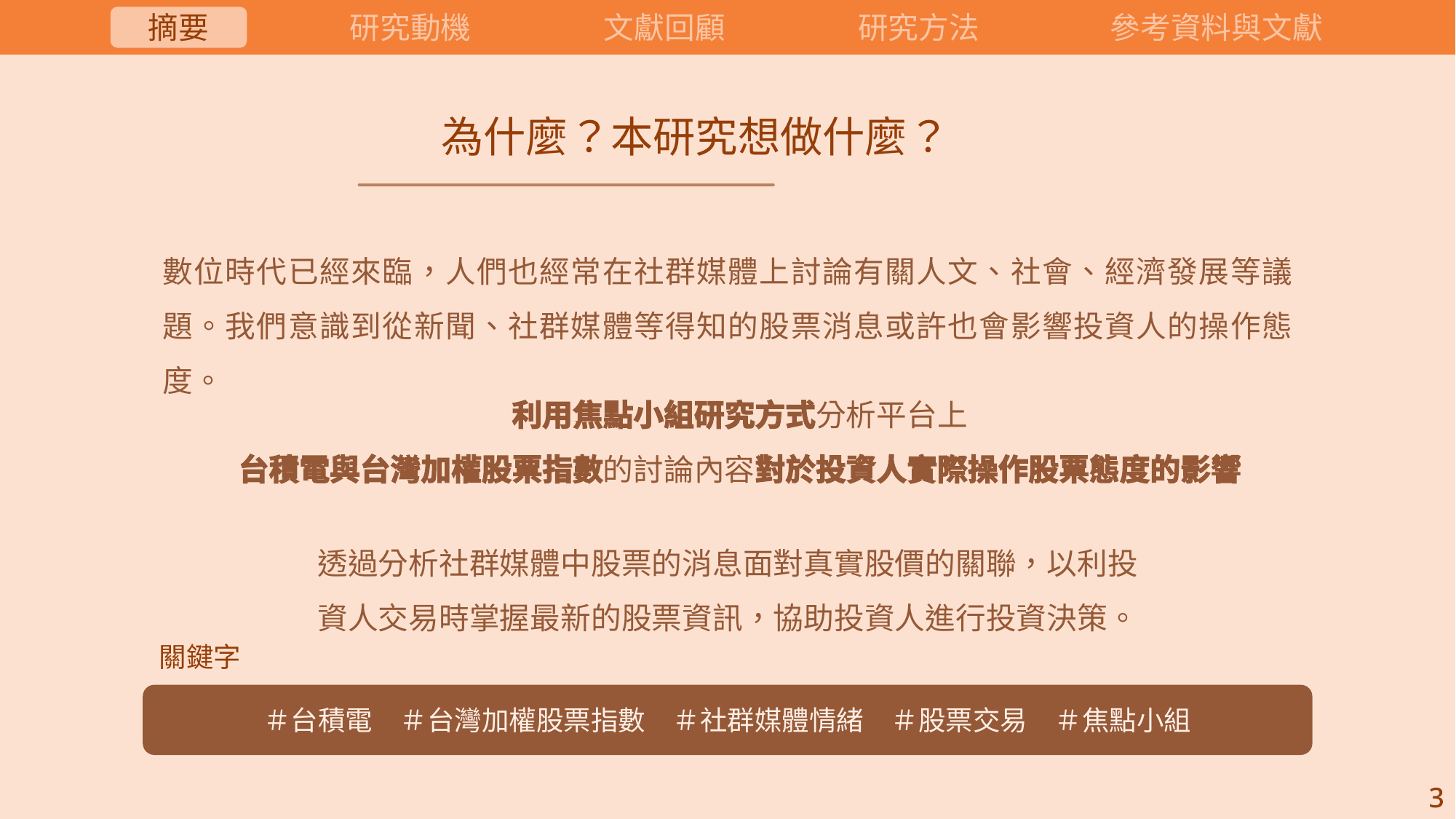

摘要
研究動機
文獻回顧
研究方法
參考資料與文獻

為什麼？本研究想做什麼？
數位時代已經來臨，人們也經常在社群媒體上討論有關人文、社會、經濟發展等議題。我們意識到從新聞、社群媒體等得知的股票消息或許也會影響投資人的操作態度。
利用焦點小組研究方式分析平台上
台積電與台灣加權股票指數的討論內容對於投資人實際操作股票態度的影響
透過分析社群媒體中股票的消息面對真實股價的關聯，以利投資人交易時掌握最新的股票資訊，協助投資人進行投資決策。
關鍵字

＃台積電　＃台灣加權股票指數　＃社群媒體情緒　＃股票交易　＃焦點小組
3